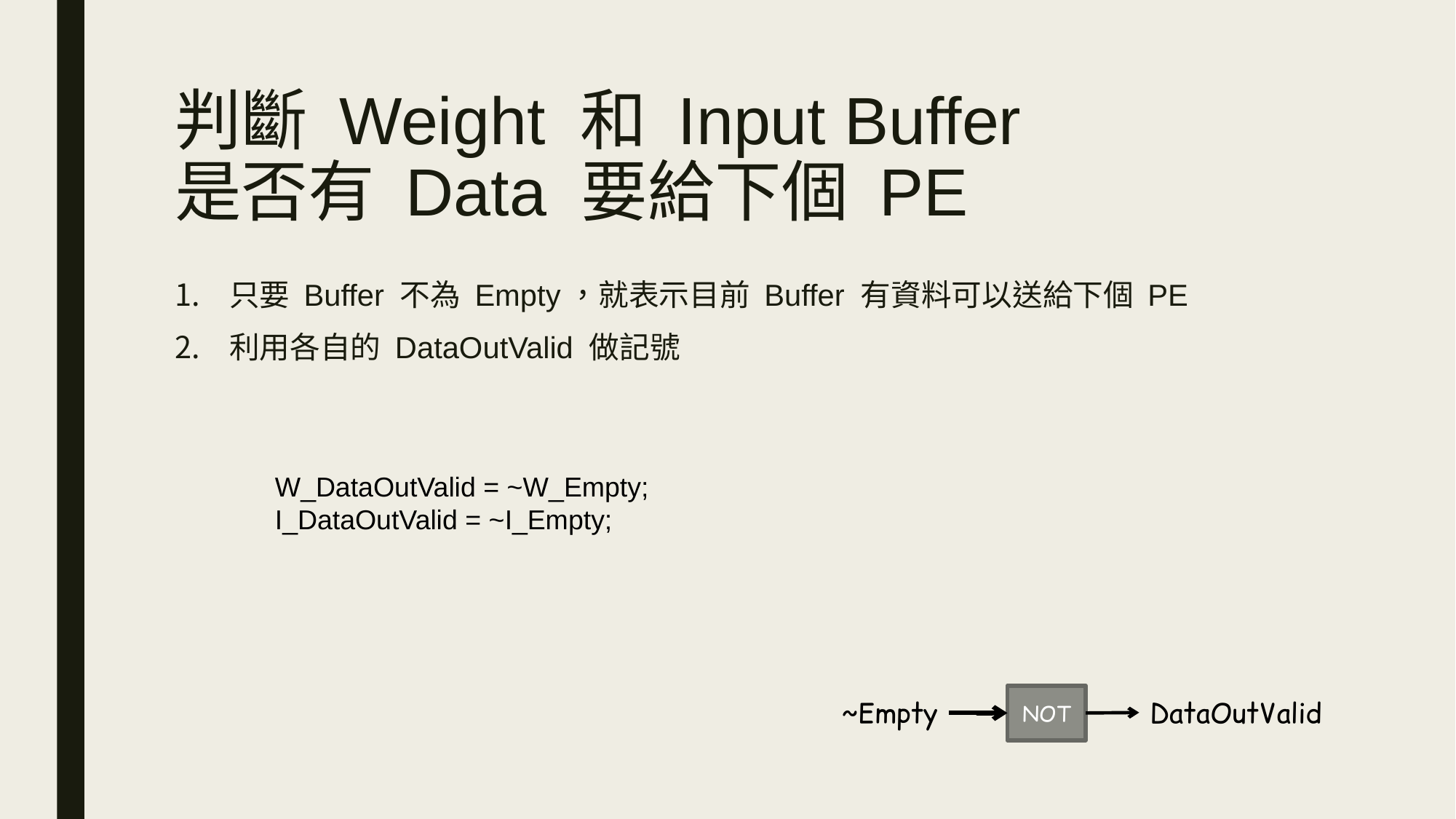

# 判斷 Weight 和 Input Buffer 是否有 Data 要給下個 PE
只要 Buffer 不為 Empty，就表示目前 Buffer 有資料可以送給下個 PE
利用各自的 DataOutValid 做記號
W_DataOutValid = ~W_Empty;
I_DataOutValid = ~I_Empty;
NOT
~Empty
DataOutValid